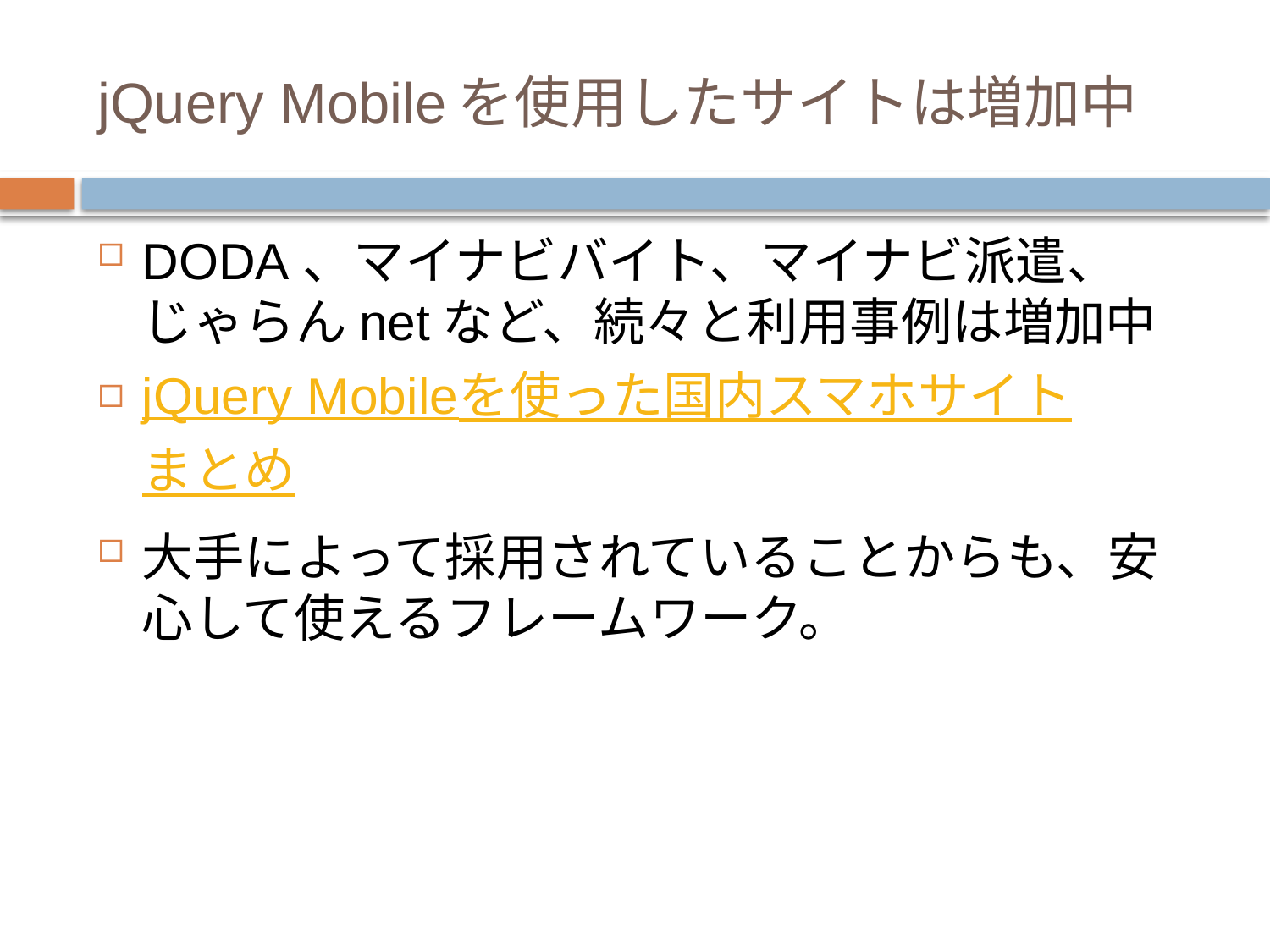

# jQuery Mobileを使用したサイトは増加中
DODA、マイナビバイト、マイナビ派遣、じゃらんnetなど、続々と利用事例は増加中
jQuery Mobileを使った国内スマホサイトまとめ
大手によって採用されていることからも、安心して使えるフレームワーク。